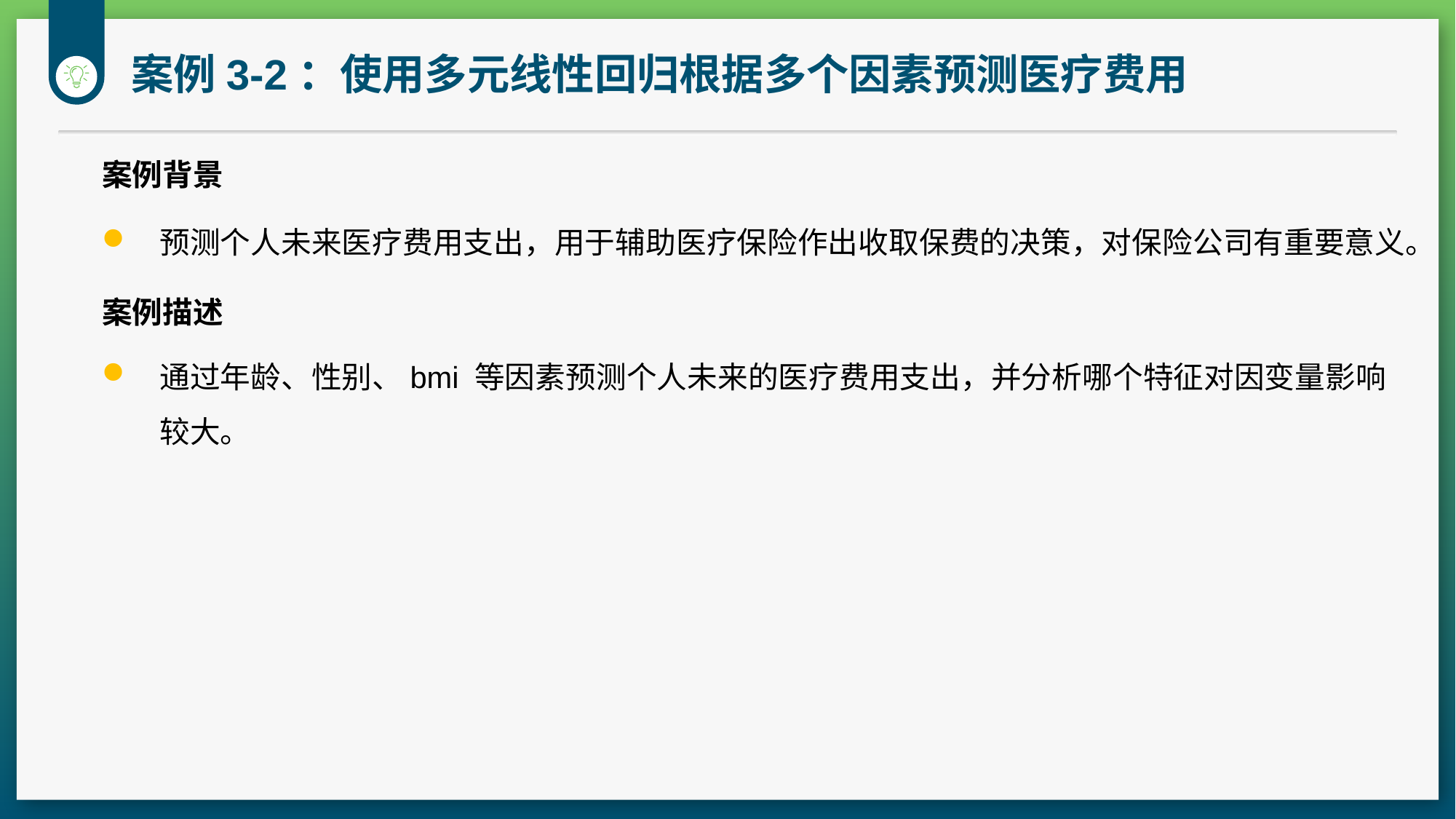

案例3-2：使用多元线性回归根据多个因素预测医疗费用

案例背景
预测个人未来医疗费用支出，用于辅助医疗保险作出收取保费的决策，对保险公司有重要意义。
案例描述
通过年龄、性别、bmi 等因素预测个人未来的医疗费用支出，并分析哪个特征对因变量影响较大。